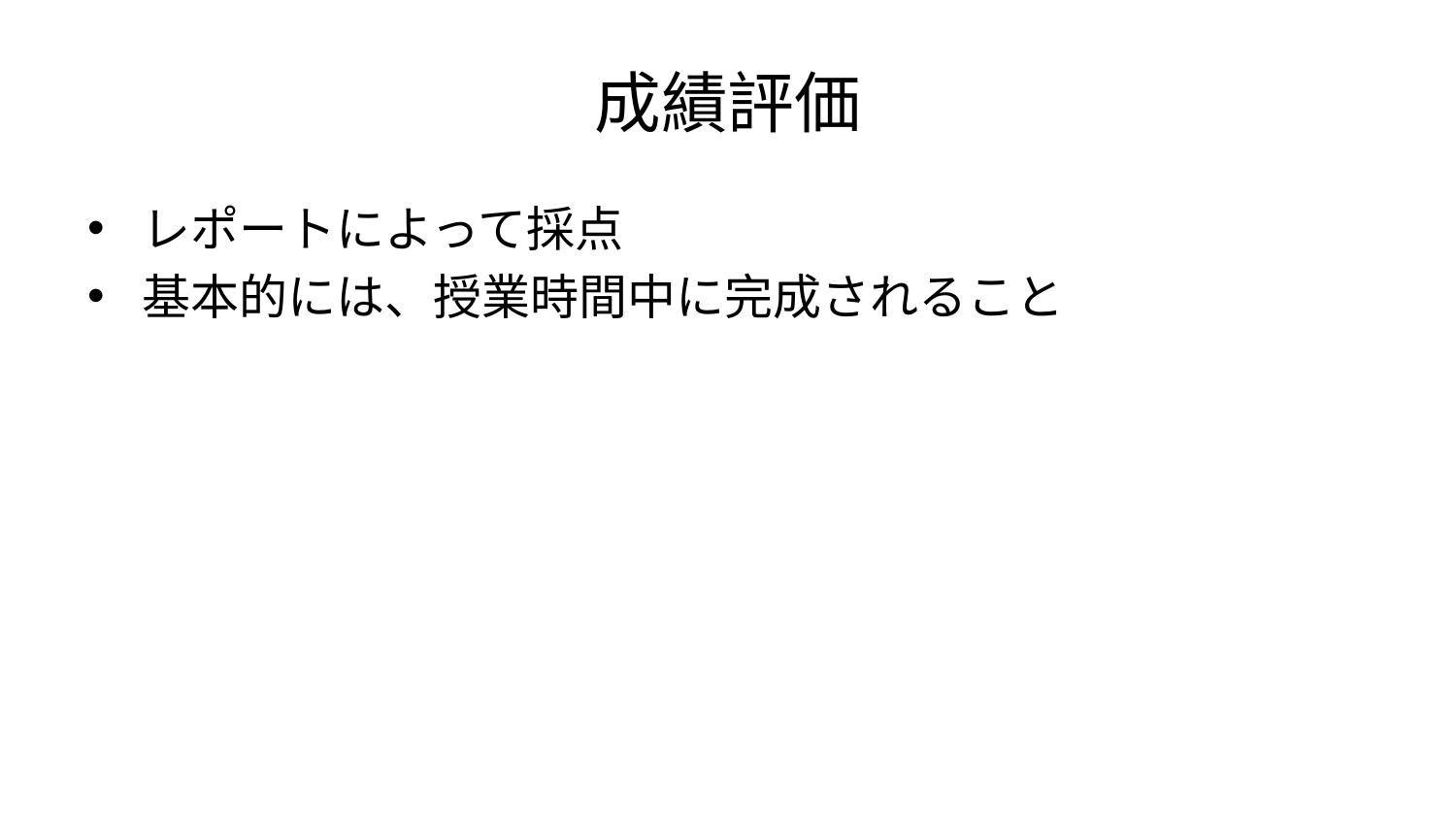

# 成績評価
レポートによって採点
基本的には、授業時間中に完成されること